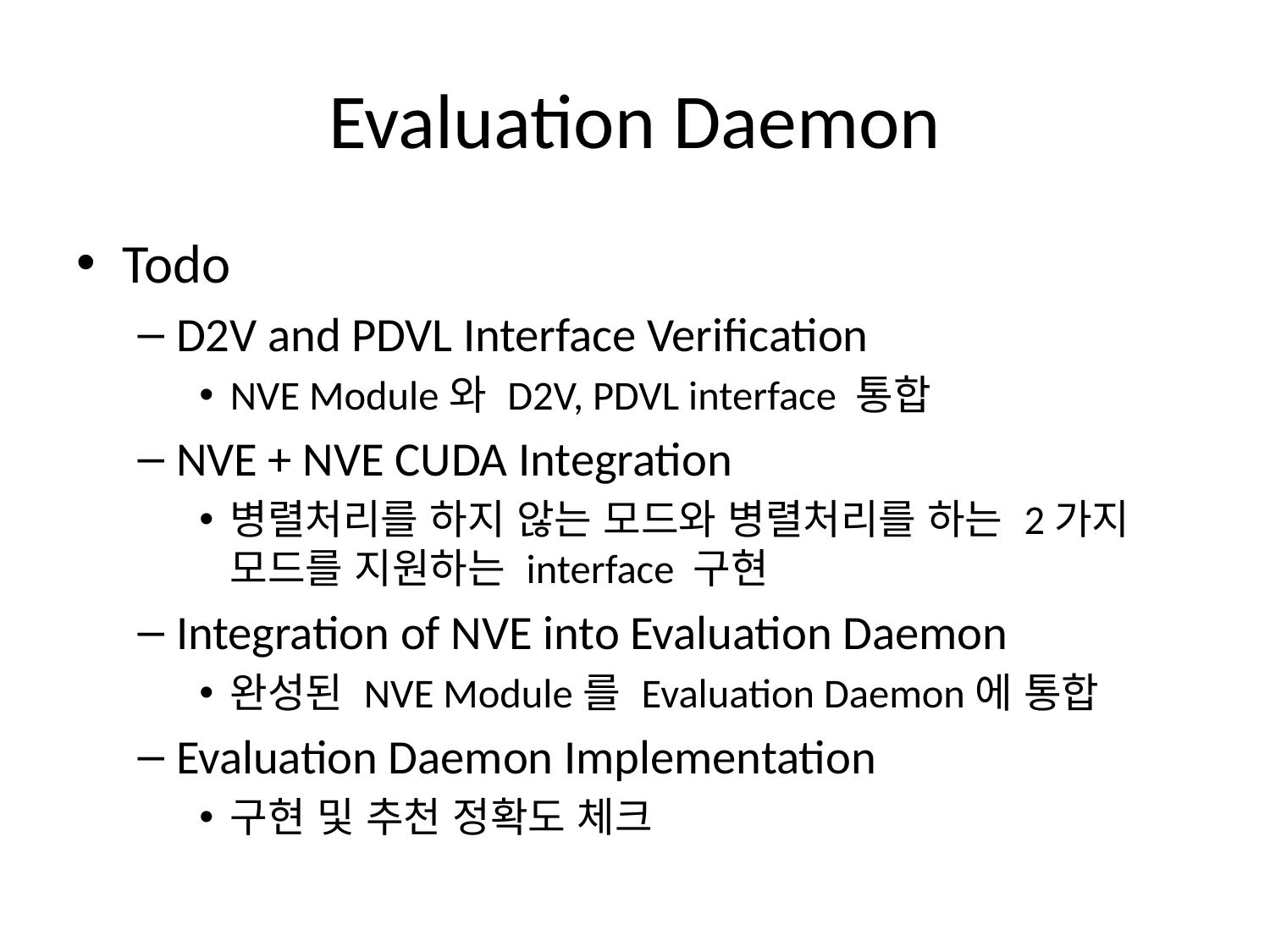

# Evaluation Daemon
Todo
D2V and PDVL Interface Verification
NVE Module와 D2V, PDVL interface 통합
NVE + NVE CUDA Integration
병렬처리를 하지 않는 모드와 병렬처리를 하는 2가지 모드를 지원하는 interface 구현
Integration of NVE into Evaluation Daemon
완성된 NVE Module를 Evaluation Daemon에 통합
Evaluation Daemon Implementation
구현 및 추천 정확도 체크